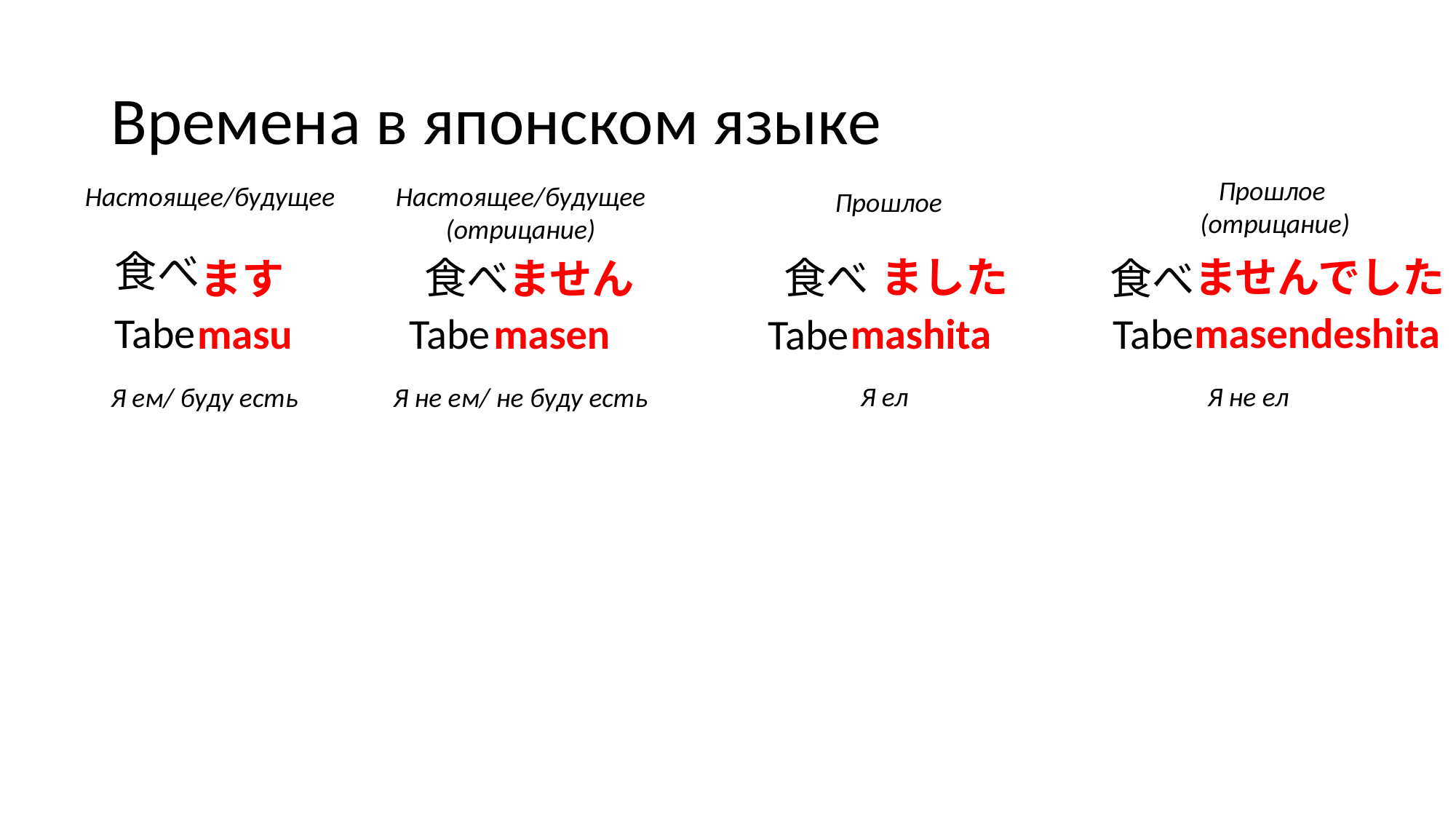

# Времена в японском языке
Прошлое
(отрицание)
Настоящее/будущее
Настоящее/будущее (отрицание)

Прошлое

食べ
Tabe
ました
ませんでした
食べ
食べ
食べ
ます
ません
masendeshita
masu
Tabe
masen
Tabe
mashita
Tabe
Я ел
Я не ел
Я ем/ буду есть
Я не ем/ не буду есть